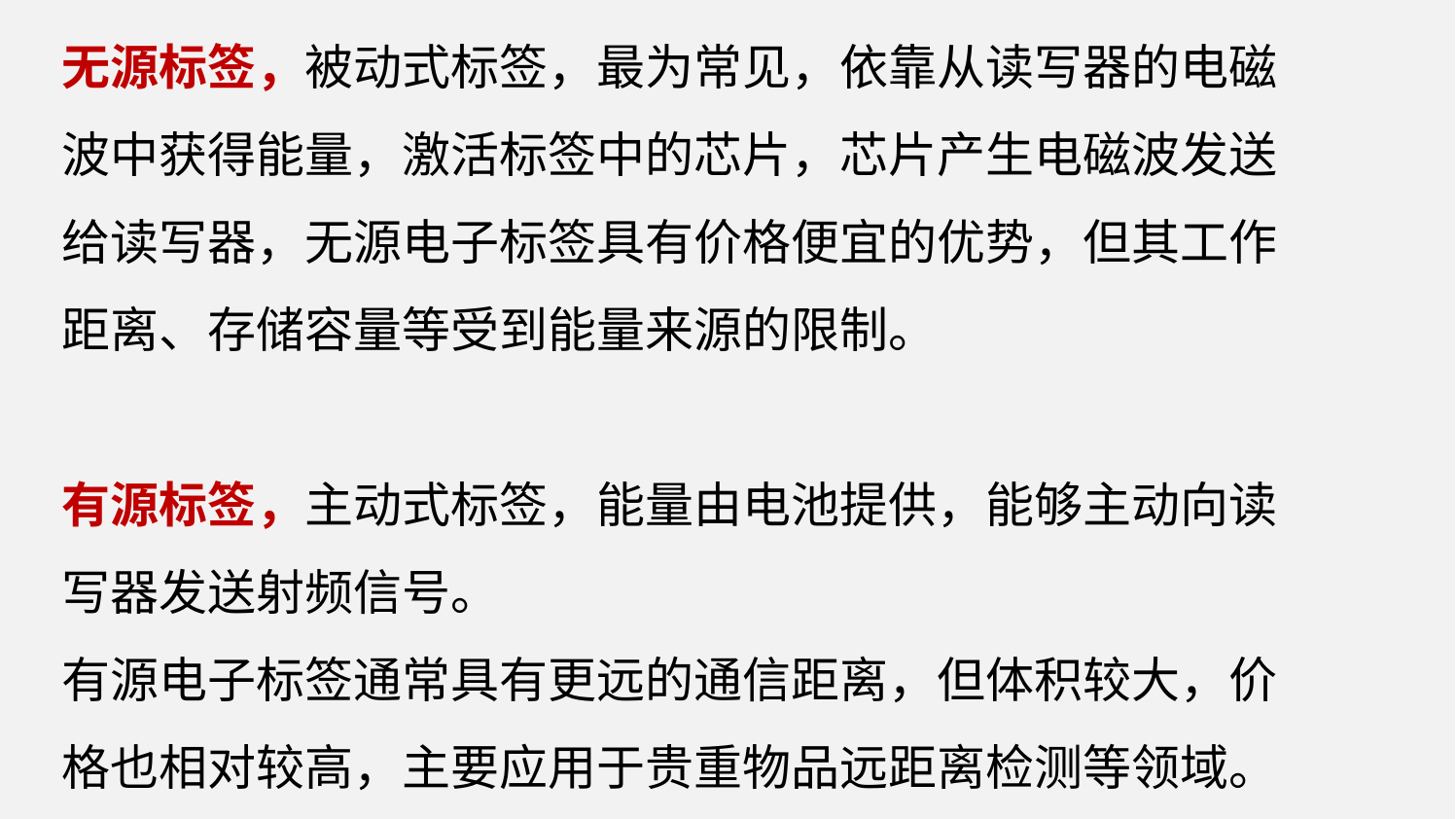

无源标签，被动式标签，最为常见，依靠从读写器的电磁波中获得能量，激活标签中的芯片，芯片产生电磁波发送给读写器，无源电子标签具有价格便宜的优势，但其工作距离、存储容量等受到能量来源的限制。

有源标签，主动式标签，能量由电池提供，能够主动向读写器发送射频信号。
有源电子标签通常具有更远的通信距离，但体积较大，价格也相对较高，主要应用于贵重物品远距离检测等领域。